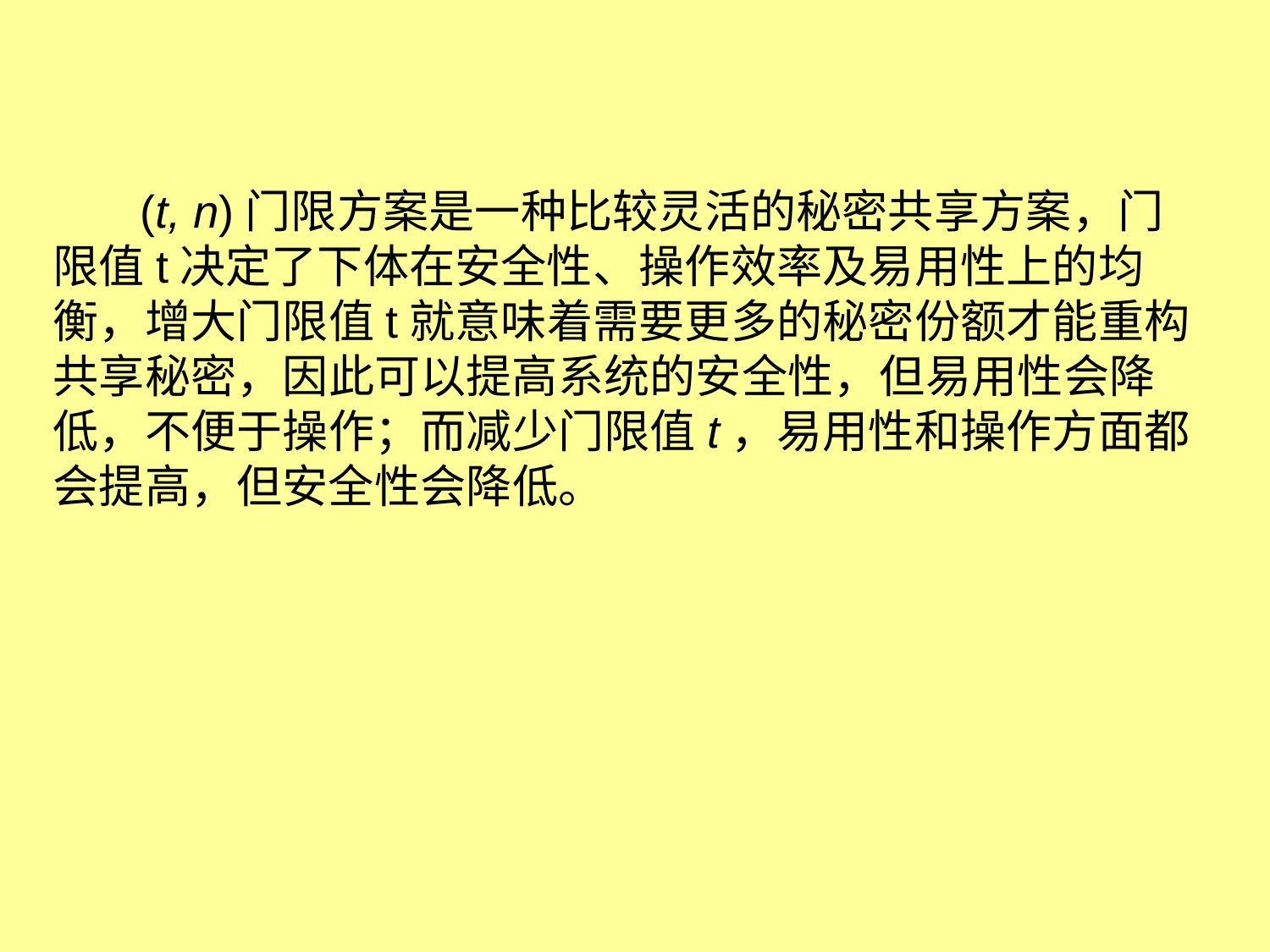

#
(t, n)门限方案是一种比较灵活的秘密共享方案，门限值t决定了下体在安全性、操作效率及易用性上的均衡，增大门限值t就意味着需要更多的秘密份额才能重构共享秘密，因此可以提高系统的安全性，但易用性会降低，不便于操作；而减少门限值t，易用性和操作方面都会提高，但安全性会降低。